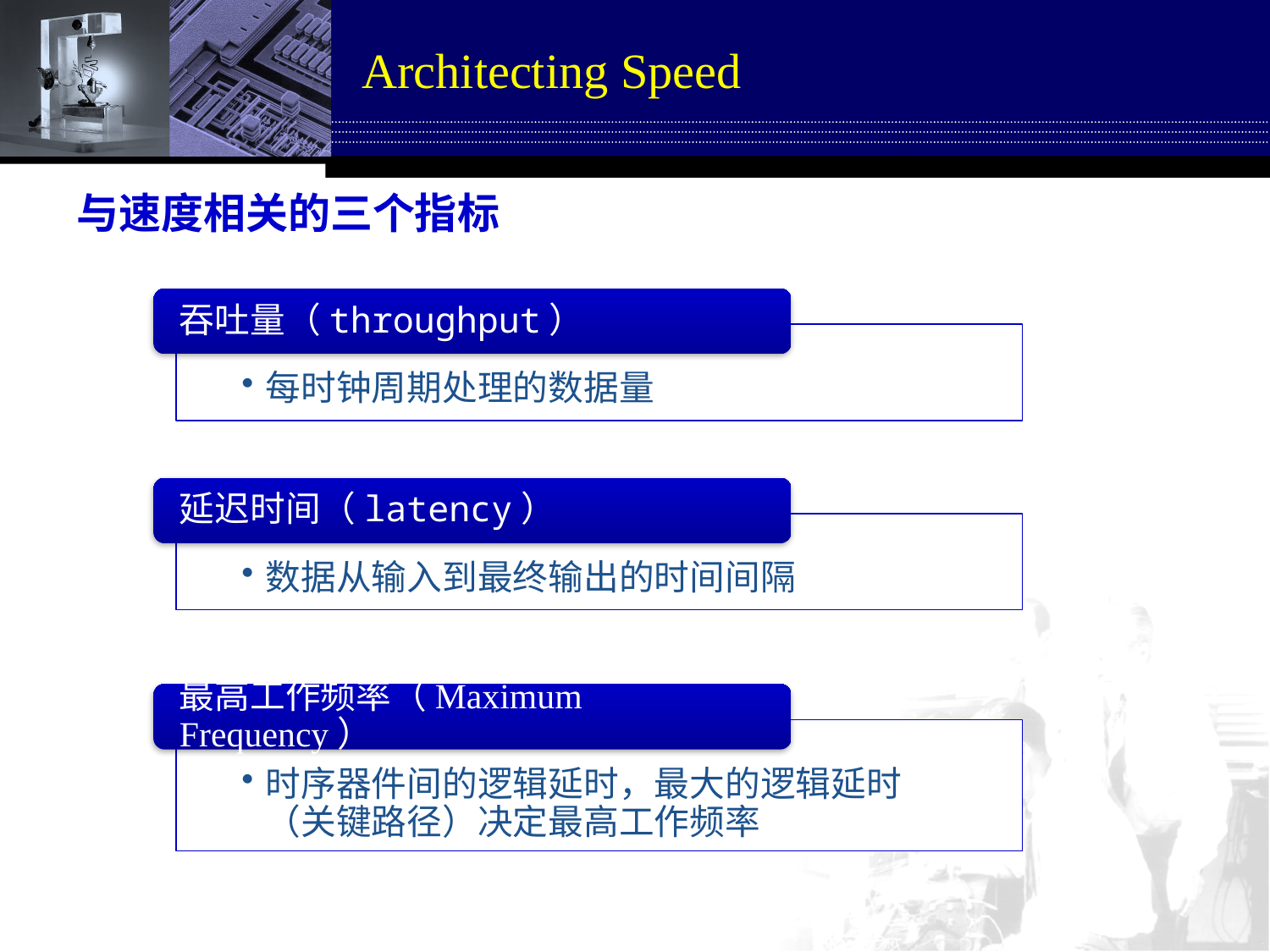

# Architecting Speed
与速度相关的三个指标

吞吐量（throughput）

每时钟周期处理的数据量

延迟时间（latency）

数据从输入到最终输出的时间间隔

最高工作频率（Maximum Frequency）
时序器件间的逻辑延时，最大的逻辑延时（关键路径）决定最高工作频率